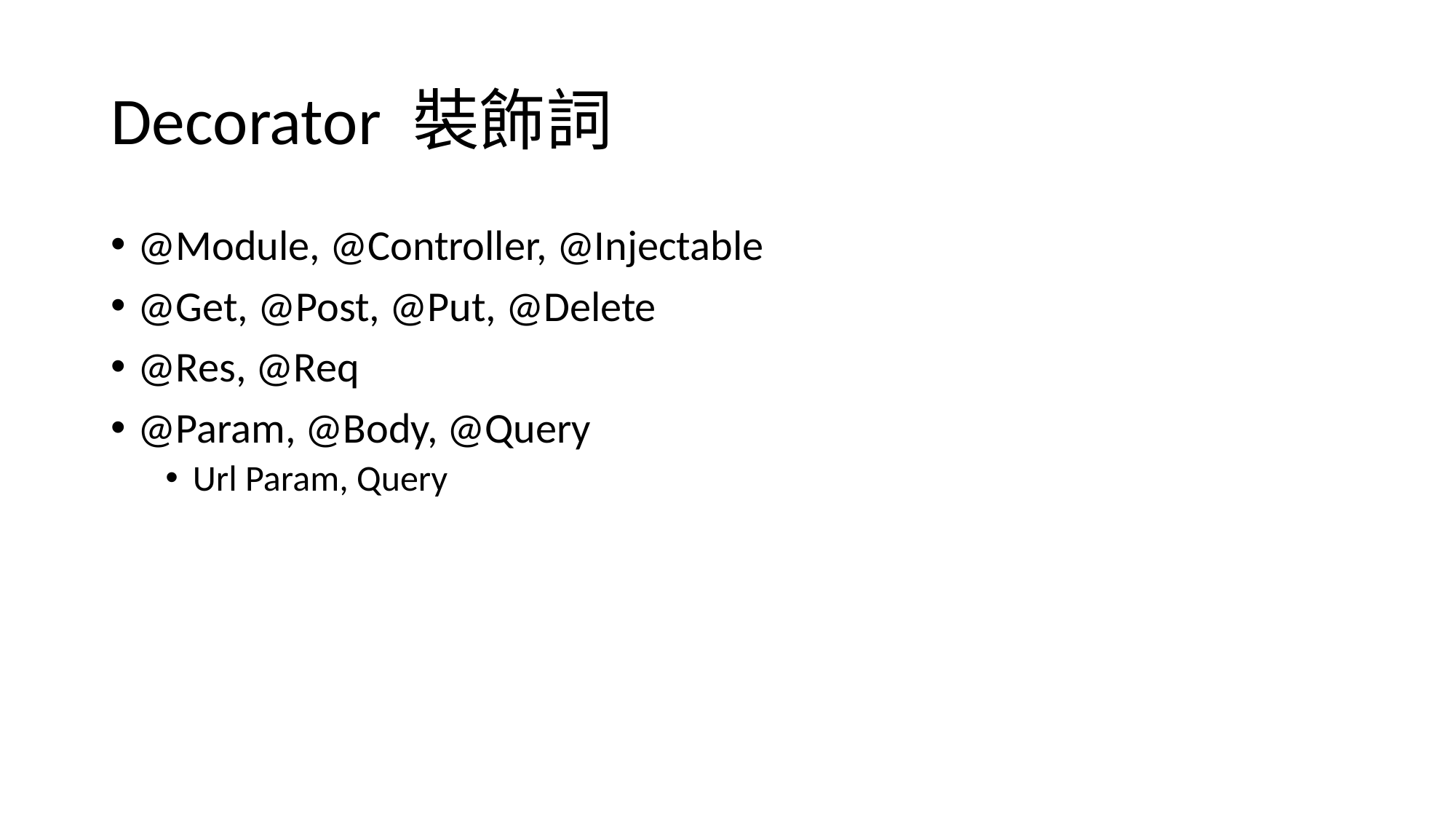

# Decorator 裝飾詞
@Module, @Controller, @Injectable
@Get, @Post, @Put, @Delete
@Res, @Req
@Param, @Body, @Query
Url Param, Query